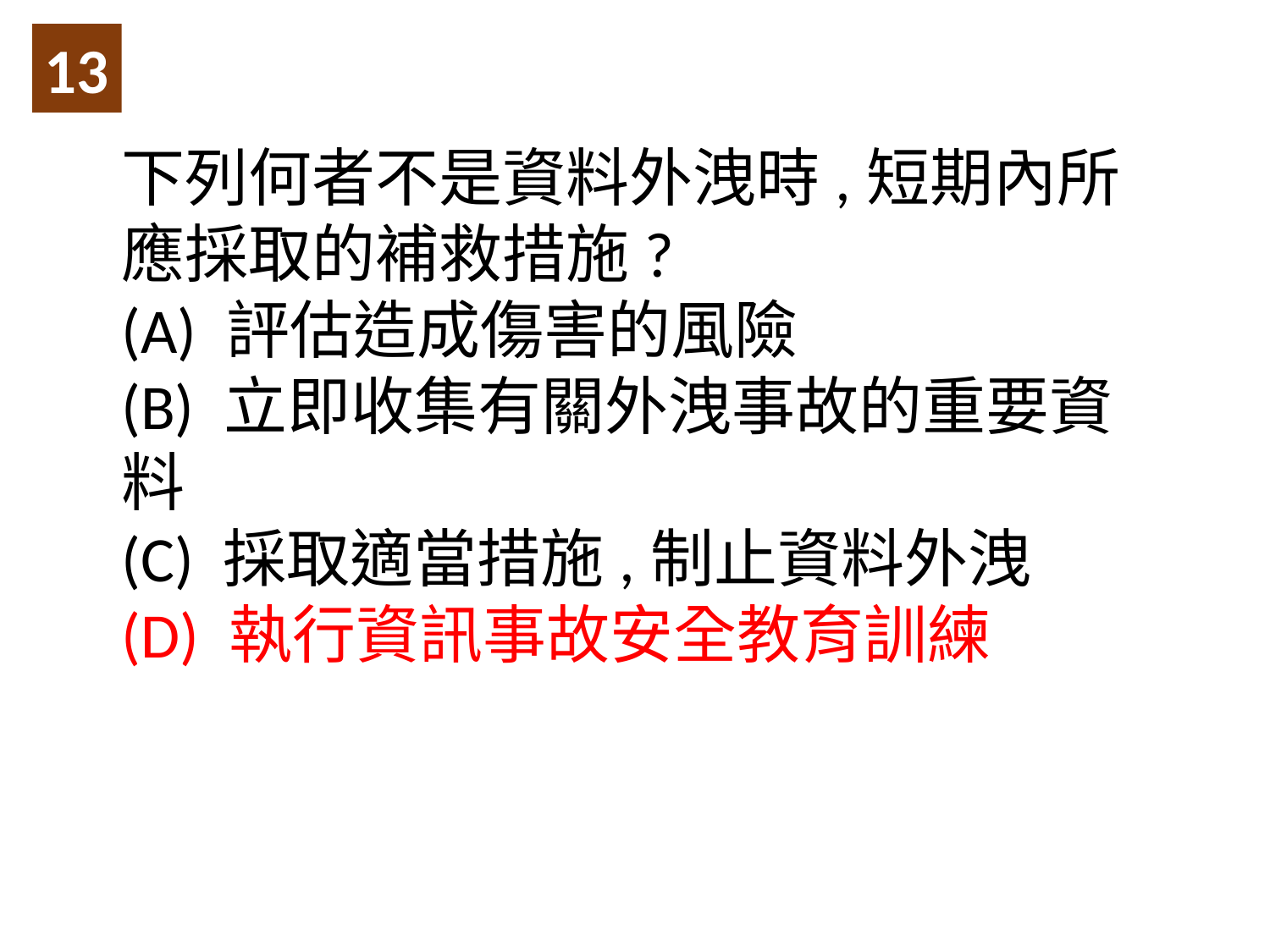

13
下列何者不是資料外洩時,短期內所應採取的補救措施?
(A) 評估造成傷害的風險
(B) 立即收集有關外洩事故的重要資料
(C) 採取適當措施,制止資料外洩
(D) 執行資訊事故安全教育訓練